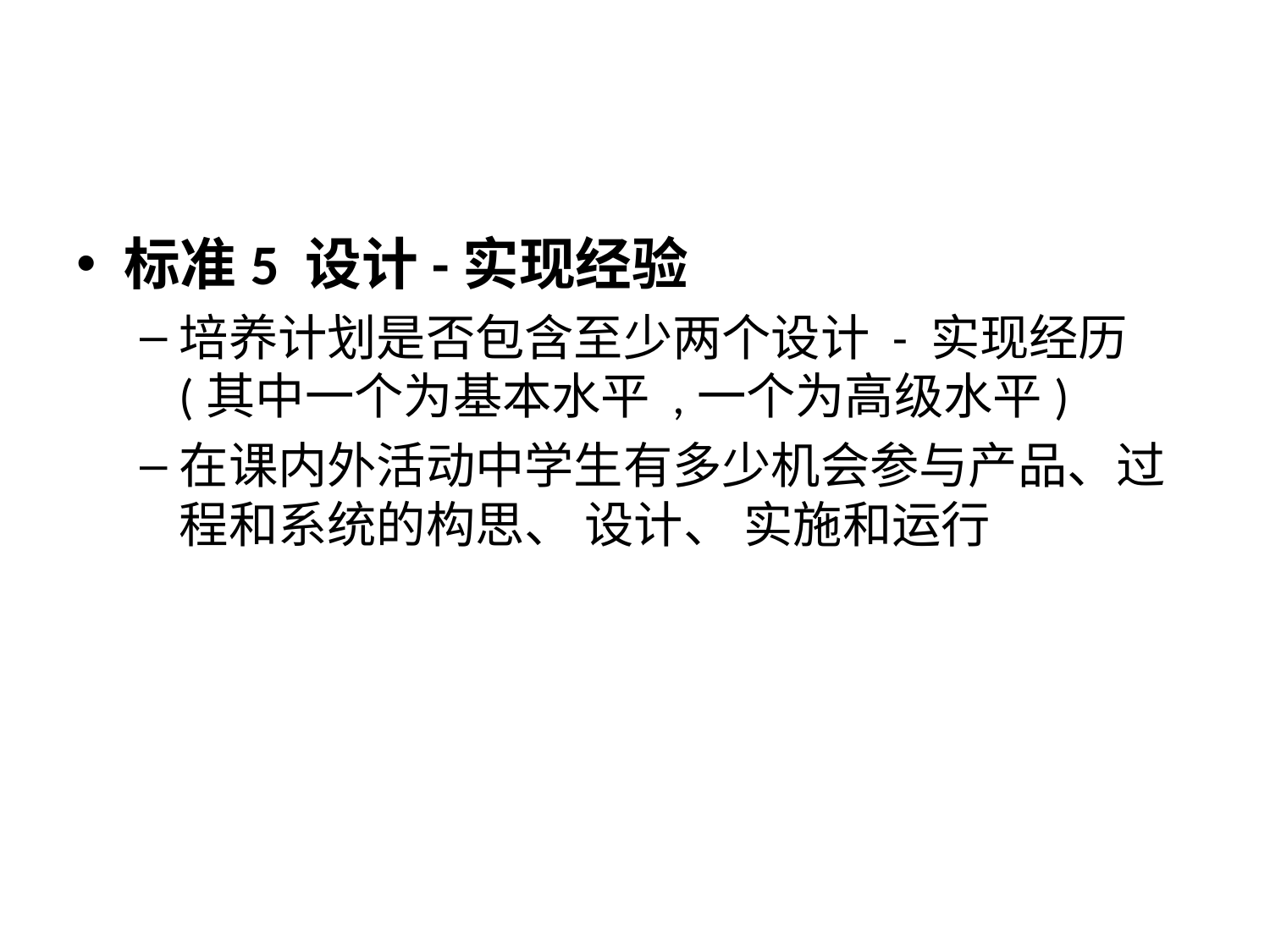

#
标准5 设计-实现经验
培养计划是否包含至少两个设计 - 实现经历(其中一个为基本水平 ,一个为高级水平)
在课内外活动中学生有多少机会参与产品、过程和系统的构思、 设计、 实施和运行